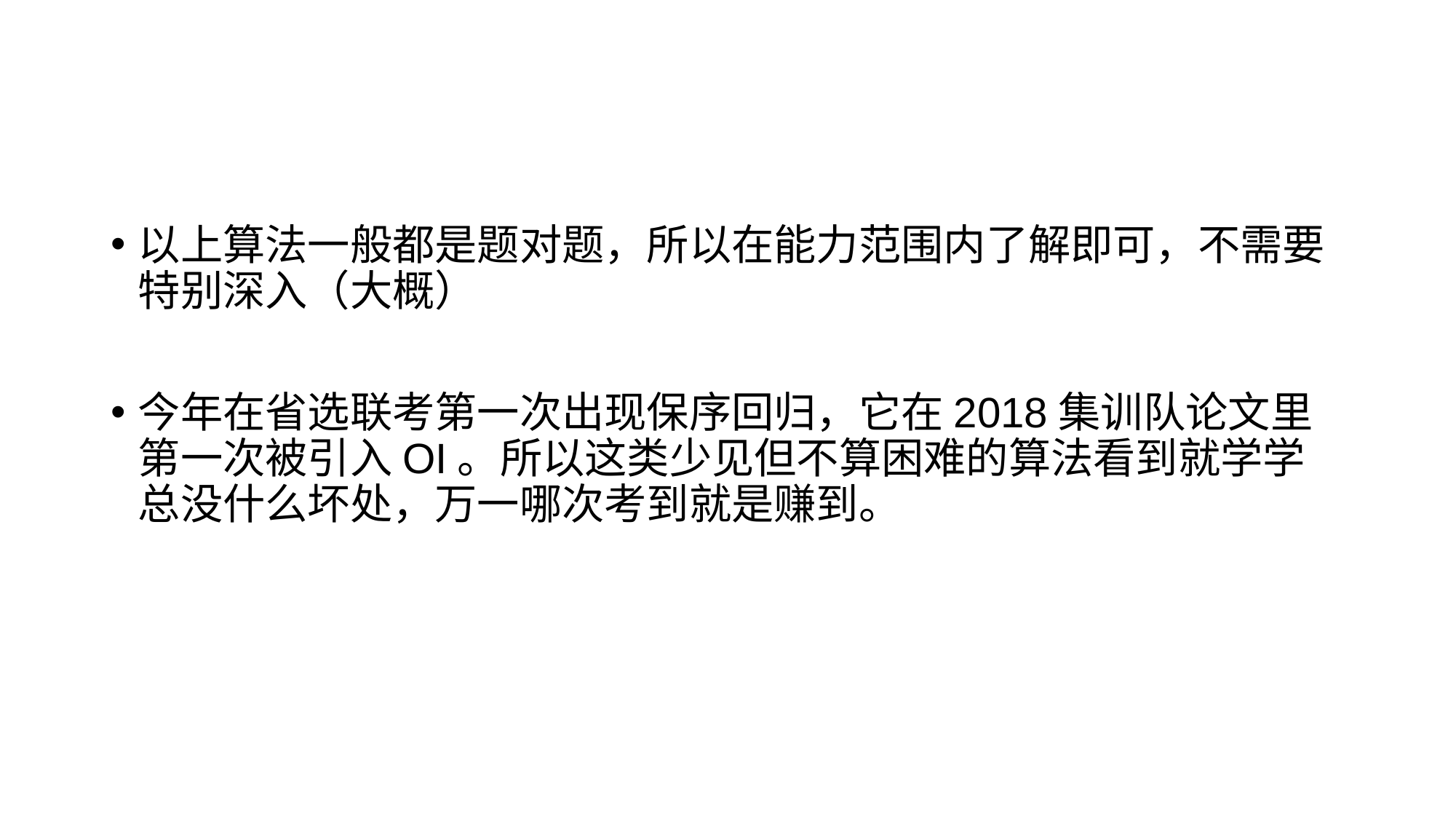

#
以上算法一般都是题对题，所以在能力范围内了解即可，不需要特别深入（大概）

今年在省选联考第一次出现保序回归，它在2018集训队论文里第一次被引入OI。所以这类少见但不算困难的算法看到就学学总没什么坏处，万一哪次考到就是赚到。